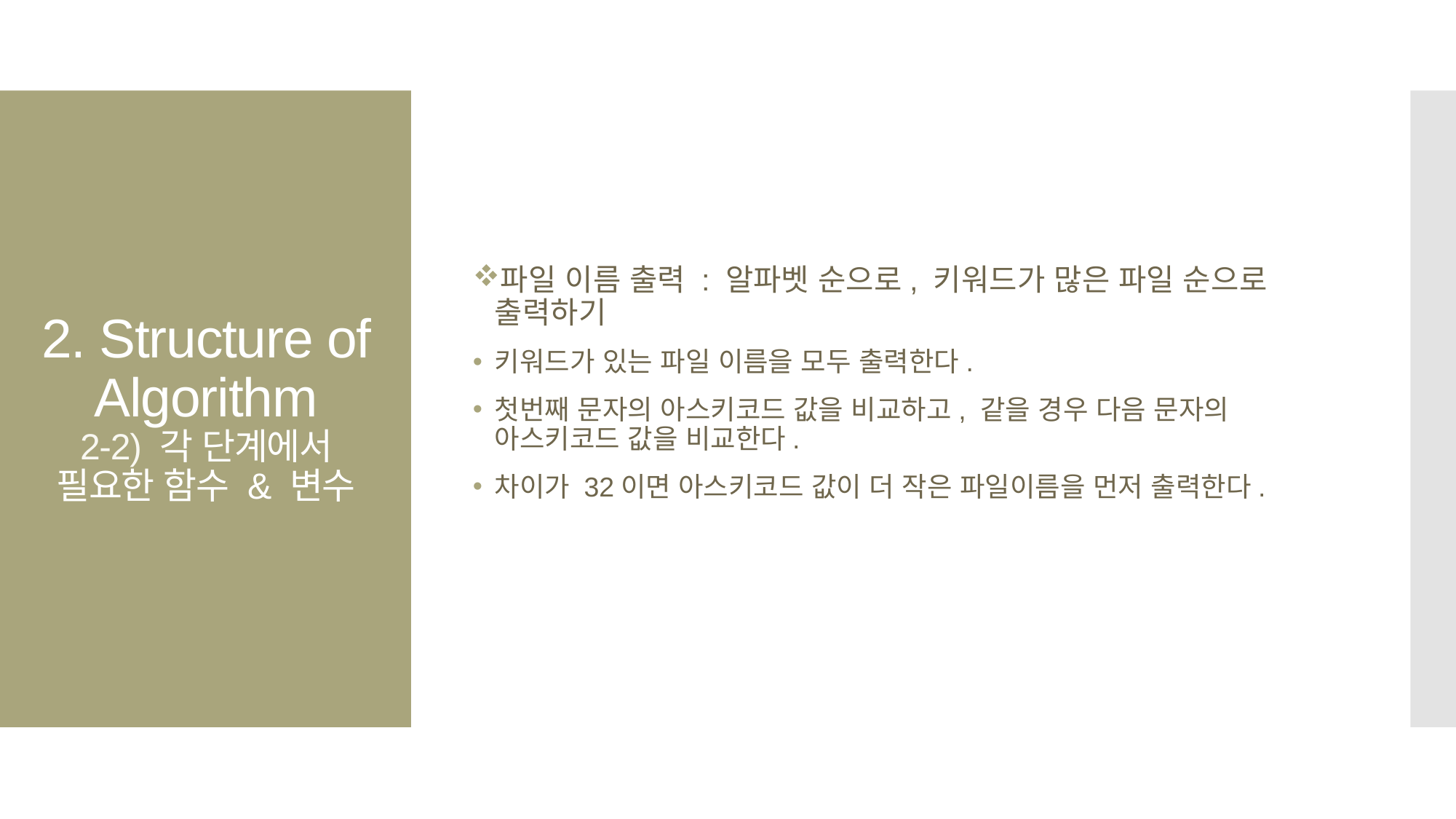

파일 이름 출력 : 알파벳 순으로, 키워드가 많은 파일 순으로 출력하기
키워드가 있는 파일 이름을 모두 출력한다.
첫번째 문자의 아스키코드 값을 비교하고, 같을 경우 다음 문자의 아스키코드 값을 비교한다.
차이가 32이면 아스키코드 값이 더 작은 파일이름을 먼저 출력한다.

# 2. Structure of Algorithm 2-2) 각 단계에서 필요한 함수 & 변수